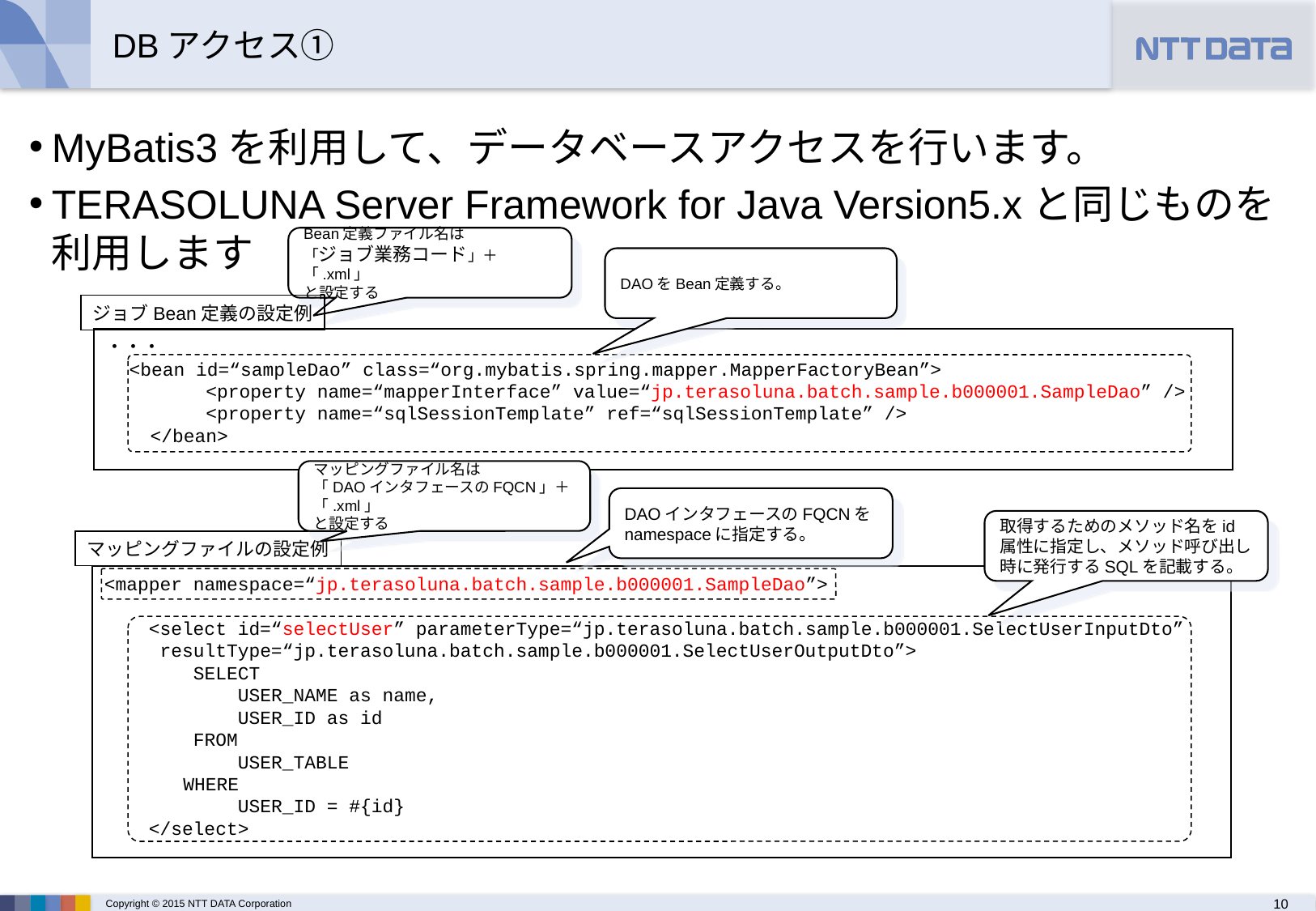

# DBアクセス①
MyBatis3を利用して、データベースアクセスを行います。
TERASOLUNA Server Framework for Java Version5.xと同じものを利用します
Bean定義ファイル名は
「ジョブ業務コード」＋「.xml」
と設定する
DAOをBean定義する。
ジョブBean定義の設定例
・・・
    <bean id=“sampleDao” class=“org.mybatis.spring.mapper.MapperFactoryBean”>
         <property name=“mapperInterface” value=“jp.terasoluna.batch.sample.b000001.SampleDao” />
         <property name=“sqlSessionTemplate” ref=“sqlSessionTemplate” />
    </bean>

マッピングファイル名は
「DAOインタフェースのFQCN」＋「.xml」
と設定する
DAOインタフェースのFQCNをnamespaceに指定する。
取得するためのメソッド名をid属性に指定し、メソッド呼び出し時に発行するSQLを記載する。
マッピングファイルの設定例
<mapper namespace=“jp.terasoluna.batch.sample.b000001.SampleDao”>

    <select id=“selectUser” parameterType=“jp.terasoluna.batch.sample.b000001.SelectUserInputDto”
     resultType=“jp.terasoluna.batch.sample.b000001.SelectUserOutputDto”>
        SELECT
            USER_NAME as name,
            USER_ID as id
        FROM
            USER_TABLE
　　　　WHERE
            USER_ID = #{id}
    </select>